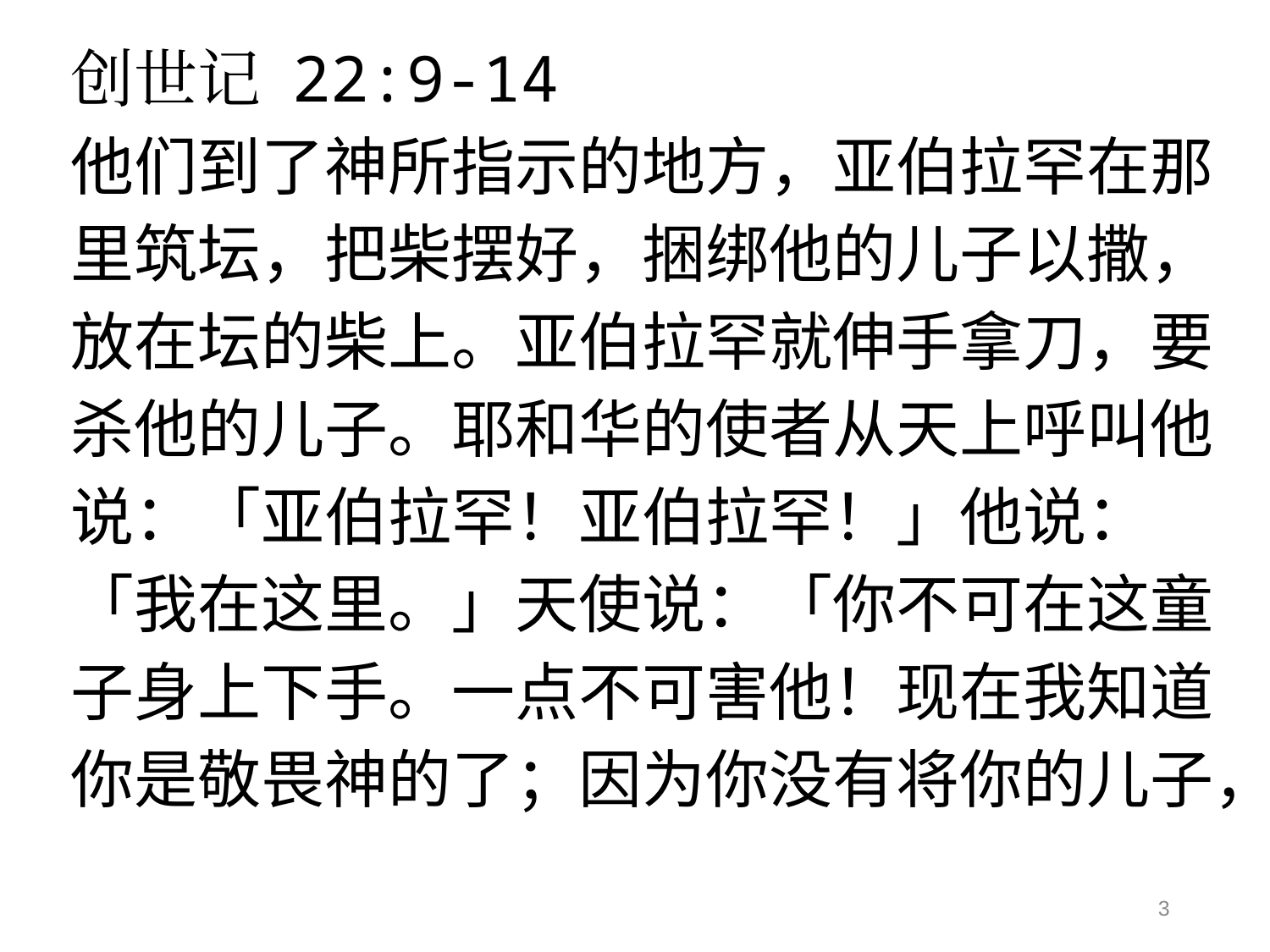

创世记 22:9-14
他们到了神所指示的地方，亚伯拉罕在那里筑坛，把柴摆好，捆绑他的儿子以撒，放在坛的柴上。亚伯拉罕就伸手拿刀，要杀他的儿子。耶和华的使者从天上呼叫他说：「亚伯拉罕！亚伯拉罕！」他说：「我在这里。」天使说：「你不可在这童子身上下手。一点不可害他！现在我知道你是敬畏神的了；因为你没有将你的儿子，
3